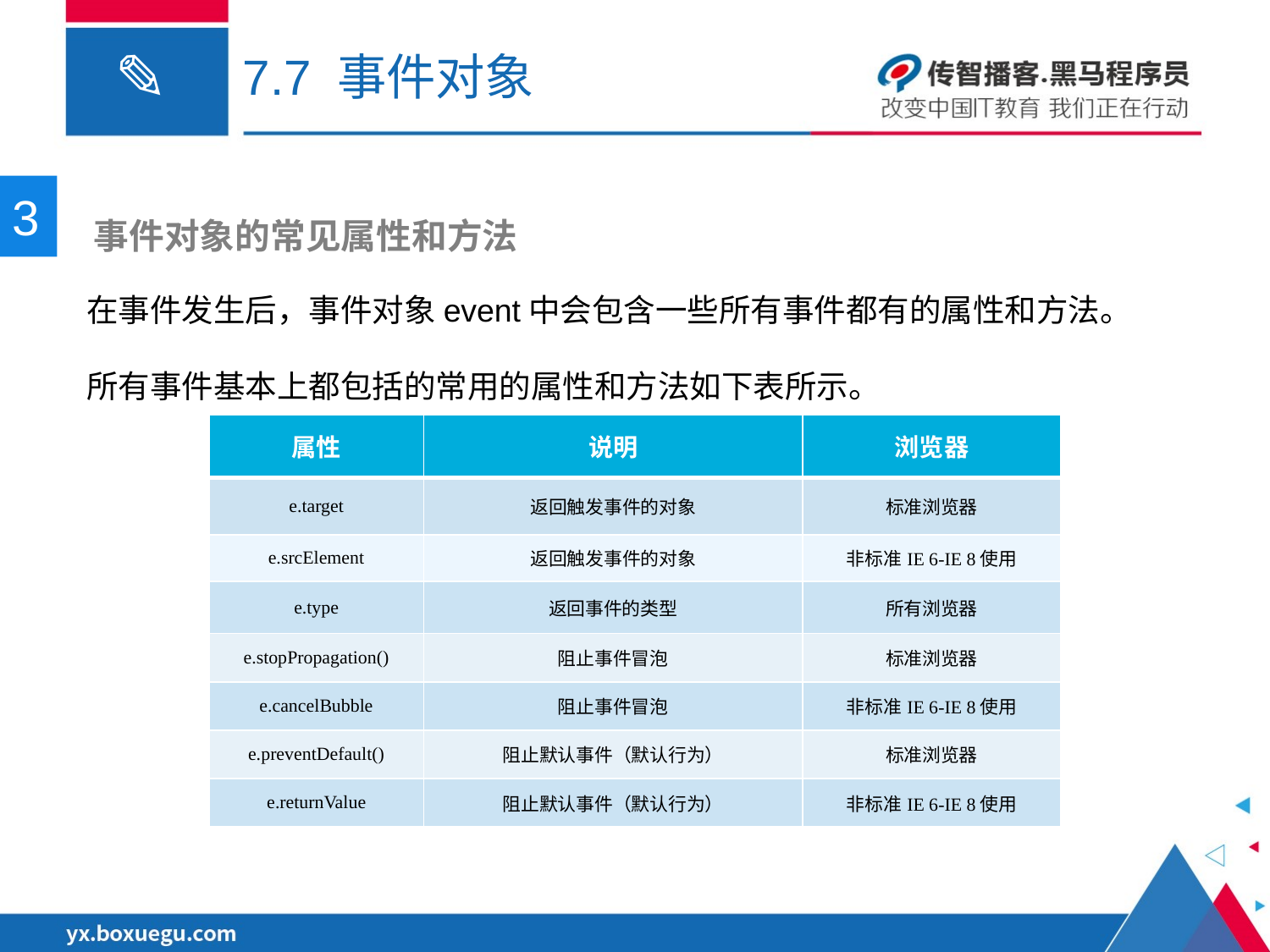

# 7.7 事件对象

3
  事件对象的常见属性和方法
在事件发生后，事件对象event中会包含一些所有事件都有的属性和方法。所有事件基本上都包括的常用的属性和方法如下表所示。
| 属性 | 说明 | 浏览器 |
| --- | --- | --- |
| e.target | 返回触发事件的对象 | 标准浏览器 |
| e.srcElement | 返回触发事件的对象 | 非标准IE 6-IE 8使用 |
| e.type | 返回事件的类型 | 所有浏览器 |
| e.stopPropagation() | 阻止事件冒泡 | 标准浏览器 |
| e.cancelBubble | 阻止事件冒泡 | 非标准IE 6-IE 8使用 |
| e.preventDefault() | 阻止默认事件（默认行为） | 标准浏览器 |
| e.returnValue | 阻止默认事件（默认行为） | 非标准IE 6-IE 8使用 |